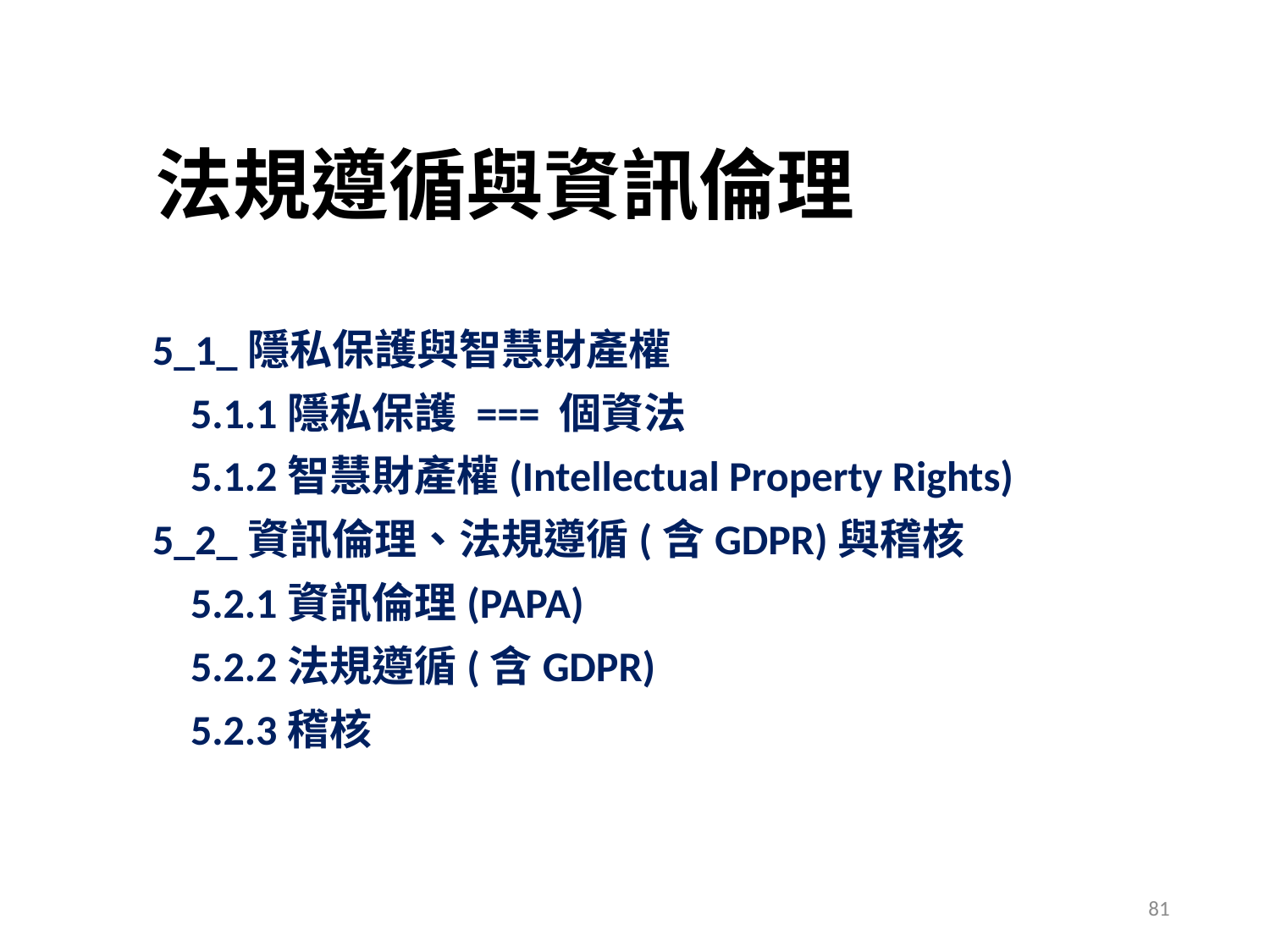

法規遵循與資訊倫理
5_1_隱私保護與智慧財產權
    5.1.1隱私保護 === 個資法
    5.1.2智慧財產權(Intellectual Property Rights)
5_2_資訊倫理、法規遵循(含GDPR)與稽核
    5.2.1資訊倫理(PAPA)
    5.2.2法規遵循(含GDPR)
    5.2.3稽核
81